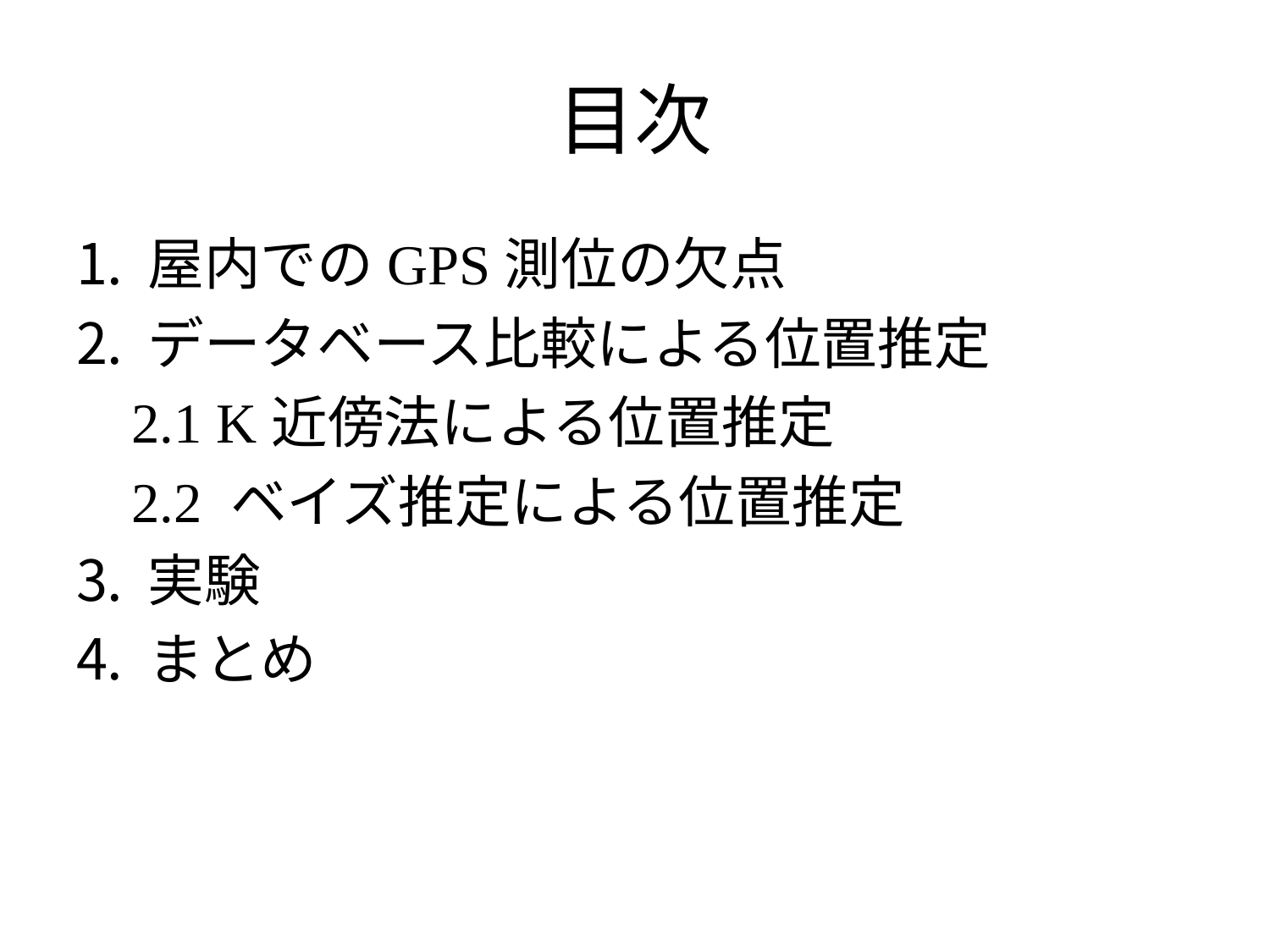

# 目次
屋内でのGPS測位の欠点
データベース比較による位置推定
2.1 K近傍法による位置推定
2.2 ベイズ推定による位置推定
実験
まとめ